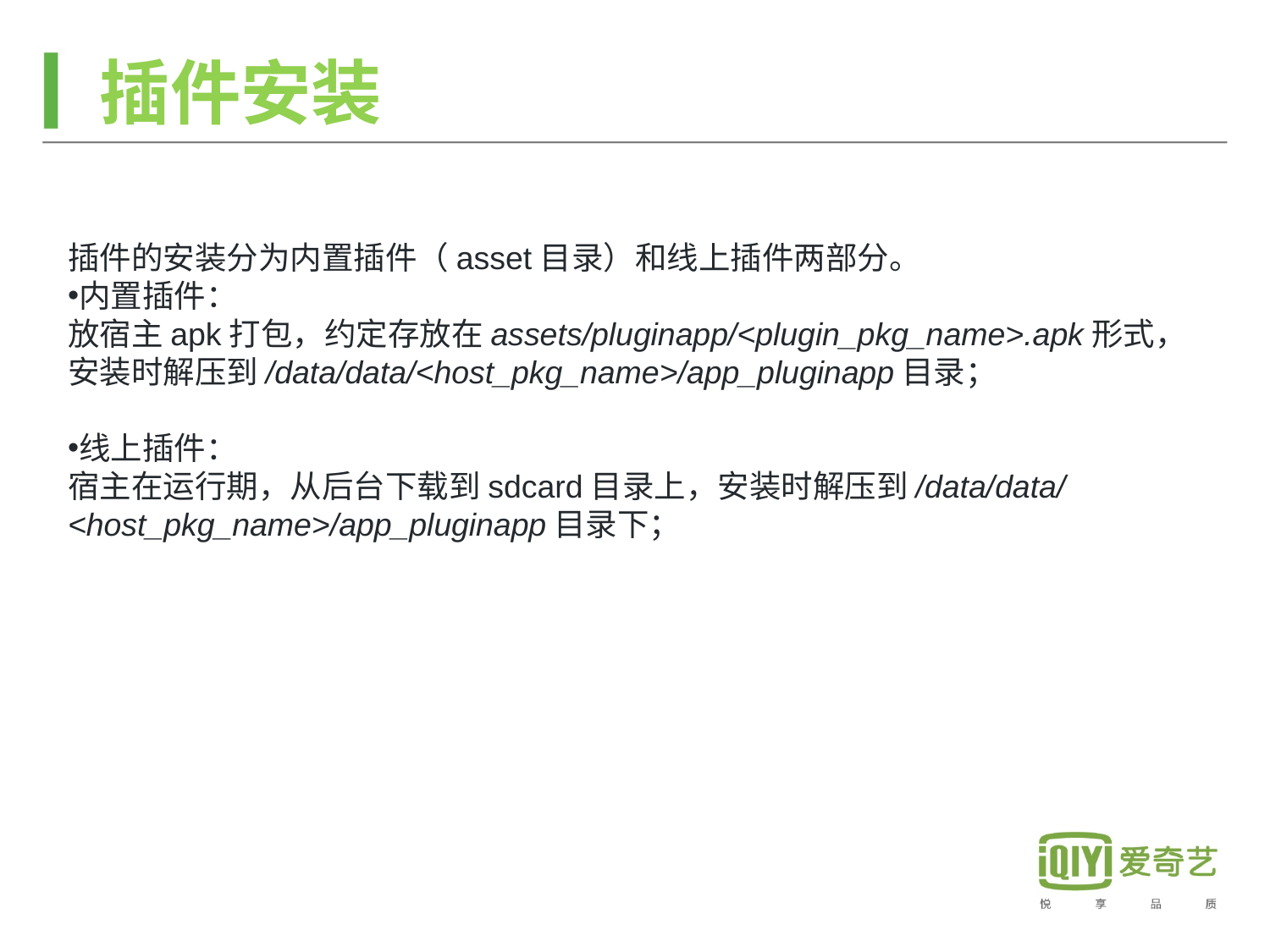

插件安装
插件的安装分为内置插件（asset目录）和线上插件两部分。
内置插件：
放宿主apk打包，约定存放在assets/pluginapp/<plugin_pkg_name>.apk形式，安装时解压到/data/data/<host_pkg_name>/app_pluginapp目录；

线上插件：
宿主在运行期，从后台下载到sdcard目录上，安装时解压到/data/data/<host_pkg_name>/app_pluginapp目录下；